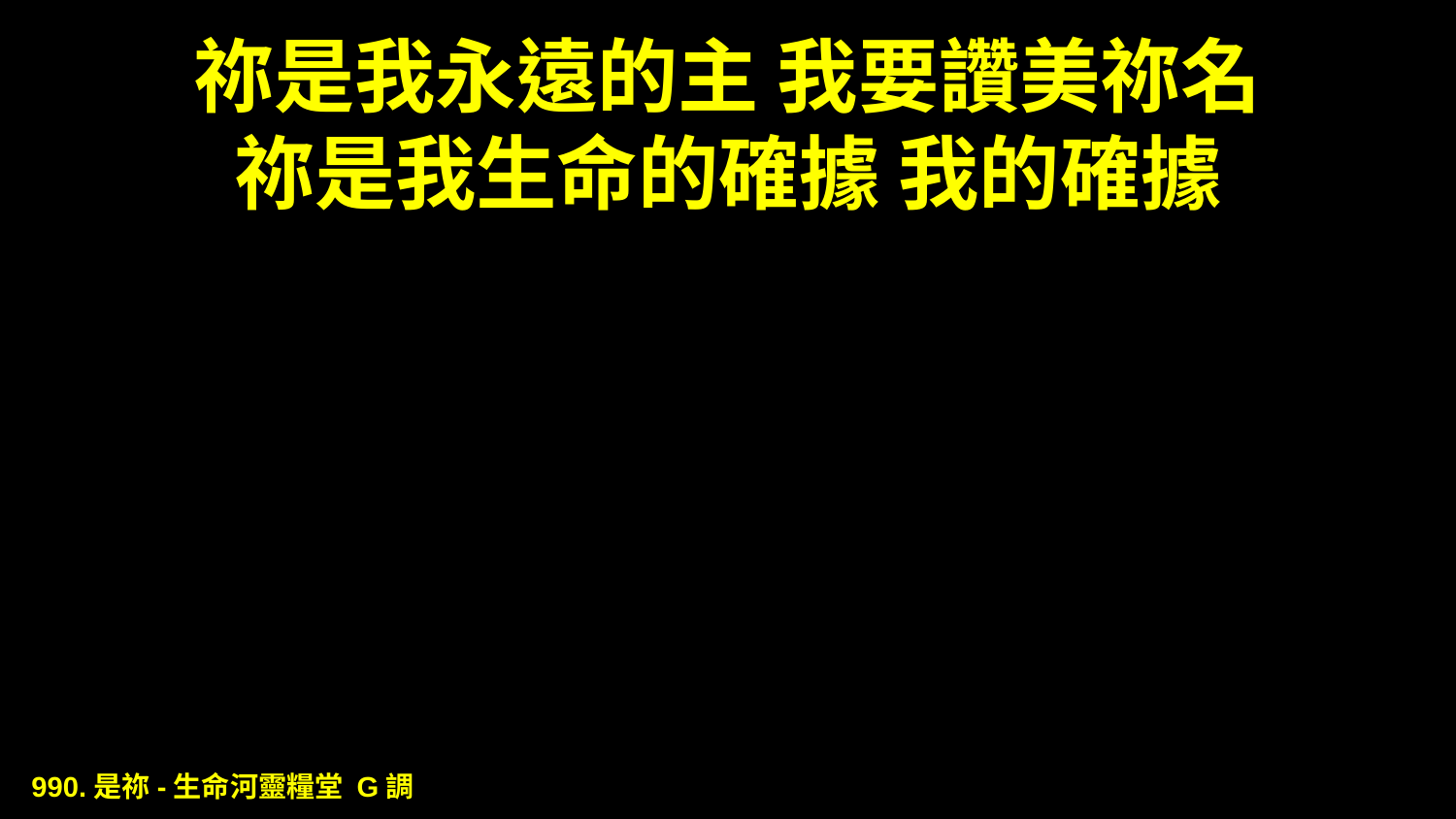

# 祢是我永遠的主 我要讚美祢名 祢是我生命的確據 我的確據
990.是祢-生命河靈糧堂 G調